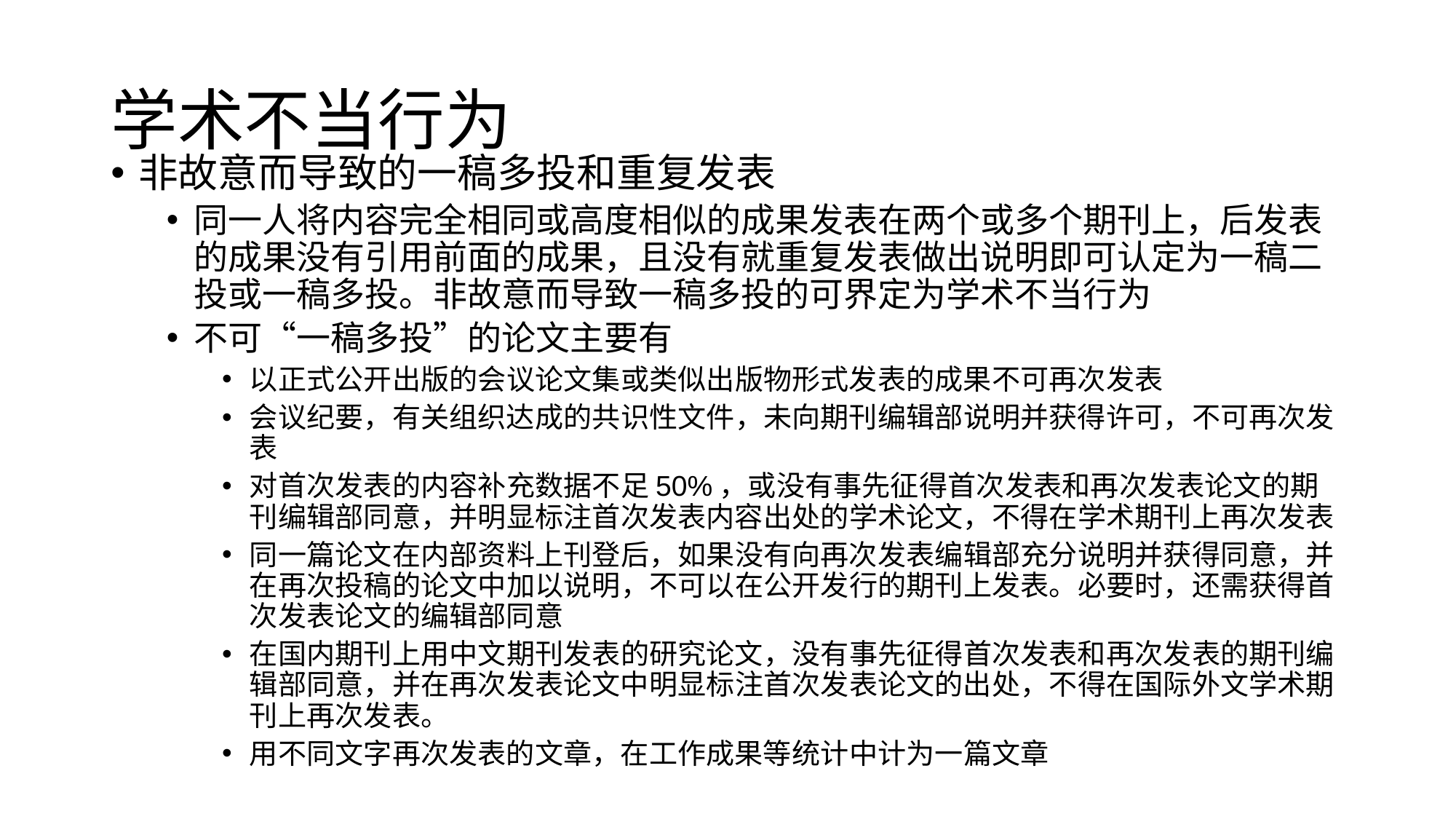

# 学术不当行为
非故意而导致的一稿多投和重复发表
同一人将内容完全相同或高度相似的成果发表在两个或多个期刊上，后发表的成果没有引用前面的成果，且没有就重复发表做出说明即可认定为一稿二投或一稿多投。非故意而导致一稿多投的可界定为学术不当行为
不可“一稿多投”的论文主要有
以正式公开出版的会议论文集或类似出版物形式发表的成果不可再次发表
会议纪要，有关组织达成的共识性文件，未向期刊编辑部说明并获得许可，不可再次发表
对首次发表的内容补充数据不足50%，或没有事先征得首次发表和再次发表论文的期刊编辑部同意，并明显标注首次发表内容出处的学术论文，不得在学术期刊上再次发表
同一篇论文在内部资料上刊登后，如果没有向再次发表编辑部充分说明并获得同意，并在再次投稿的论文中加以说明，不可以在公开发行的期刊上发表。必要时，还需获得首次发表论文的编辑部同意
在国内期刊上用中文期刊发表的研究论文，没有事先征得首次发表和再次发表的期刊编辑部同意，并在再次发表论文中明显标注首次发表论文的出处，不得在国际外文学术期刊上再次发表。
用不同文字再次发表的文章，在工作成果等统计中计为一篇文章